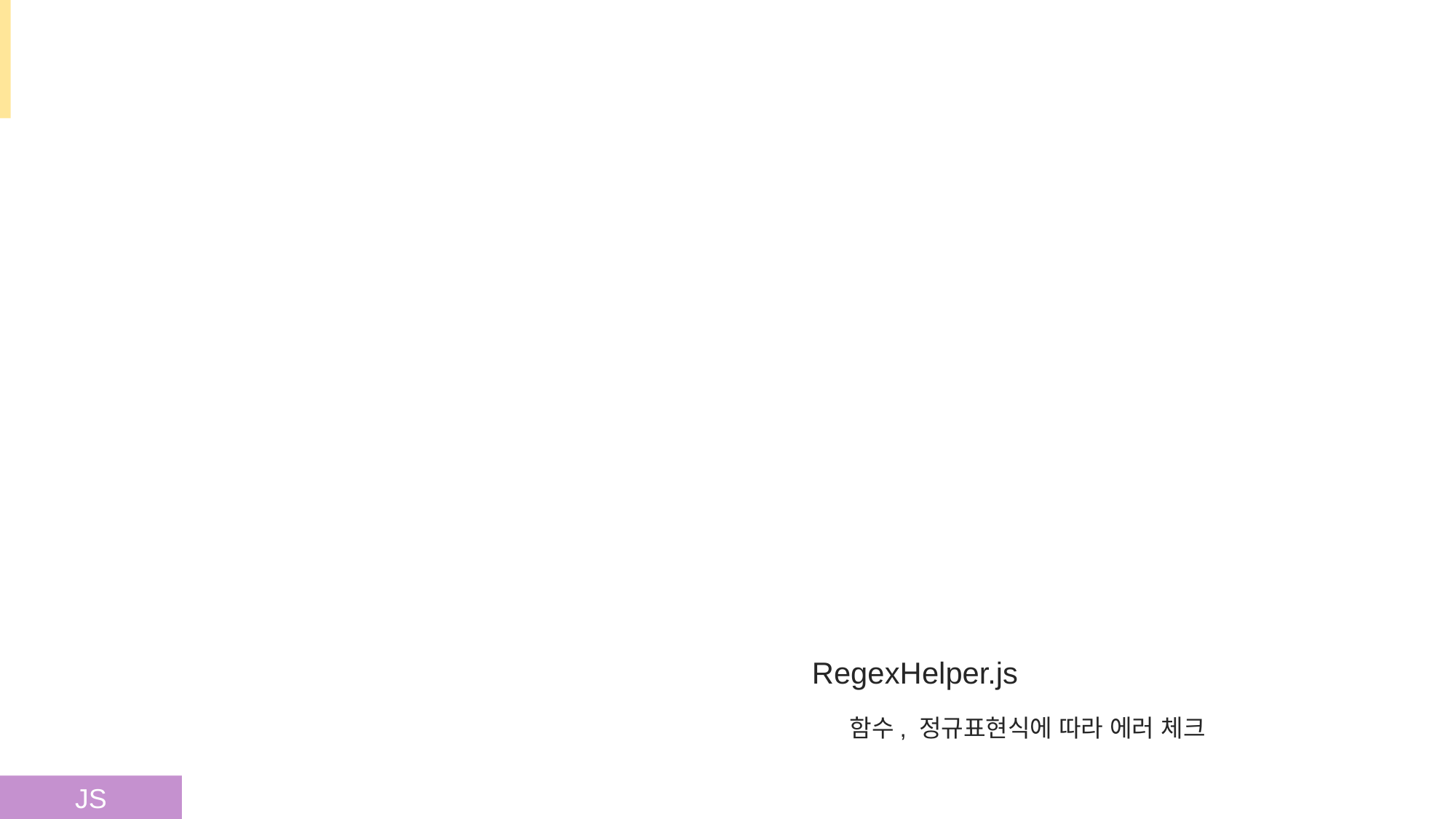

RegexHelper.js
함수, 정규표현식에 따라 에러 체크
JS